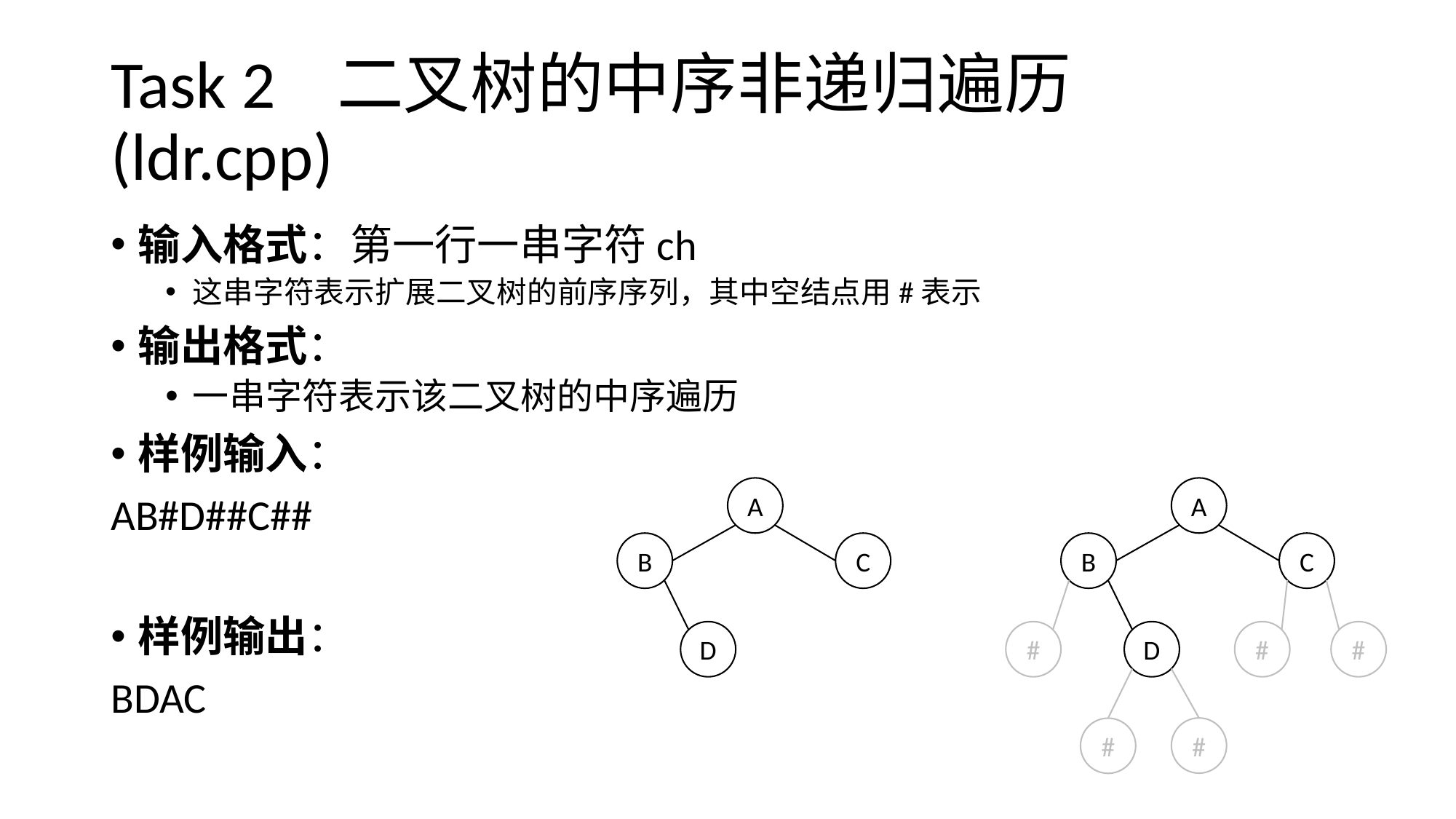

# Task 2   二叉树的中序非递归遍历   (ldr.cpp)
输入格式：第一行一串字符ch
这串字符表示扩展二叉树的前序序列，其中空结点用#表示
输出格式：
一串字符表示该二叉树的中序遍历
样例输入：
AB#D##C##

样例输出：
BDAC
A
A
C
C
B
B
D
#
D
#
#
#
#